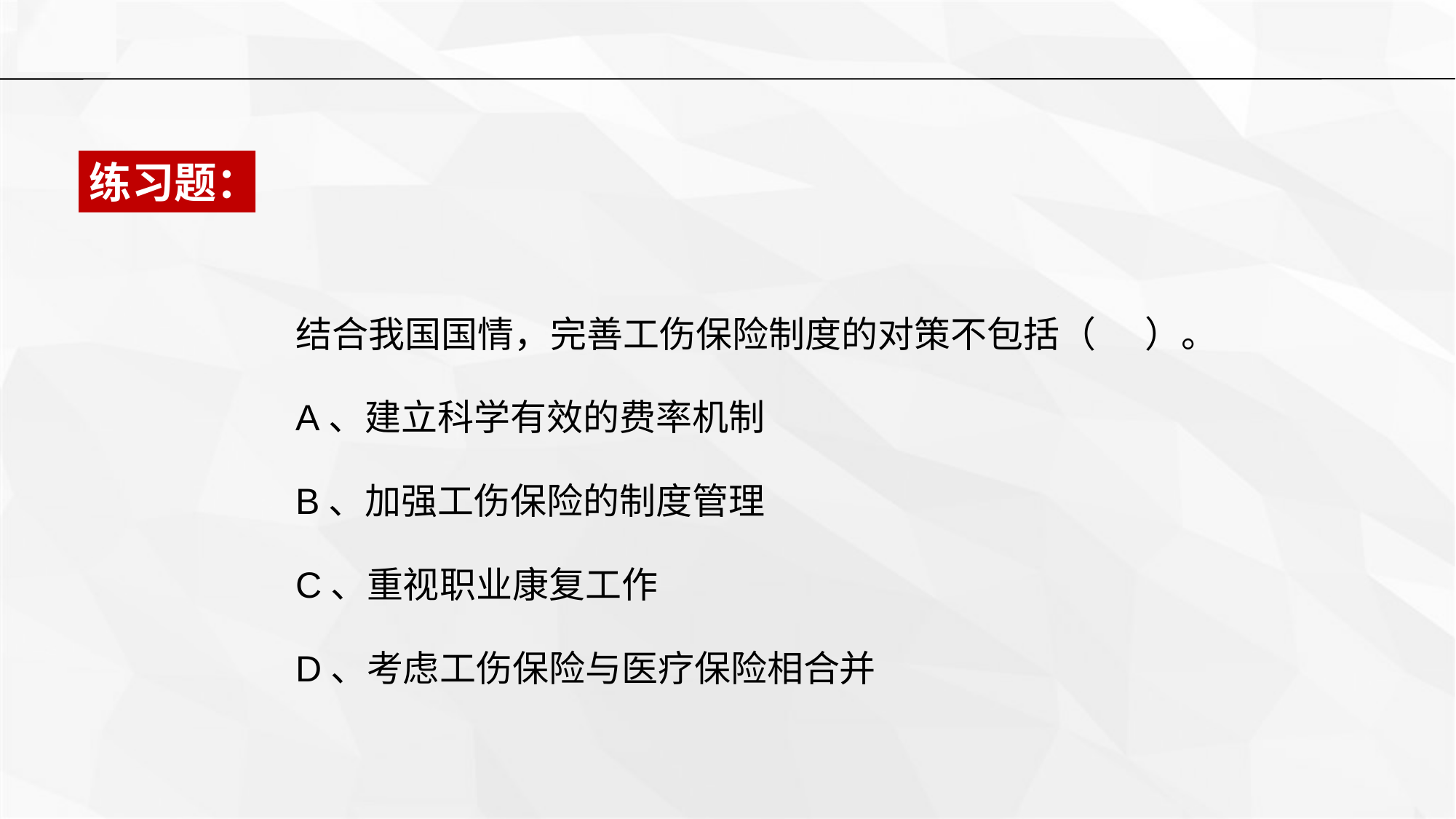

练习题：
结合我国国情，完善工伤保险制度的对策不包括（      ）。
A、建立科学有效的费率机制
B、加强工伤保险的制度管理
C、重视职业康复工作
D、考虑工伤保险与医疗保险相合并